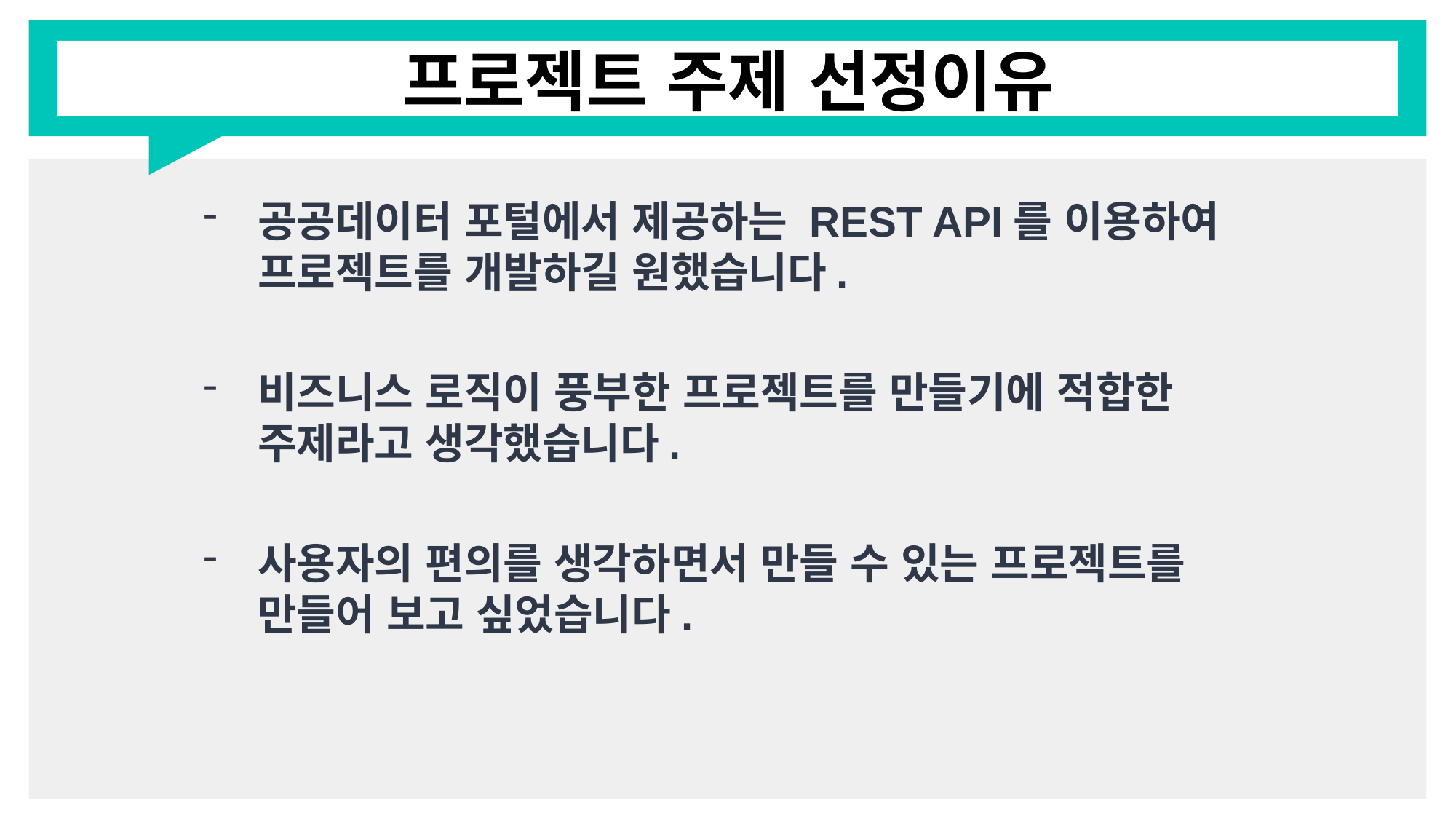

# 프로젝트 주제 선정이유
공공데이터 포털에서 제공하는 REST API를 이용하여 프로젝트를 개발하길 원했습니다.

비즈니스 로직이 풍부한 프로젝트를 만들기에 적합한 주제라고 생각했습니다.

사용자의 편의를 생각하면서 만들 수 있는 프로젝트를 만들어 보고 싶었습니다.